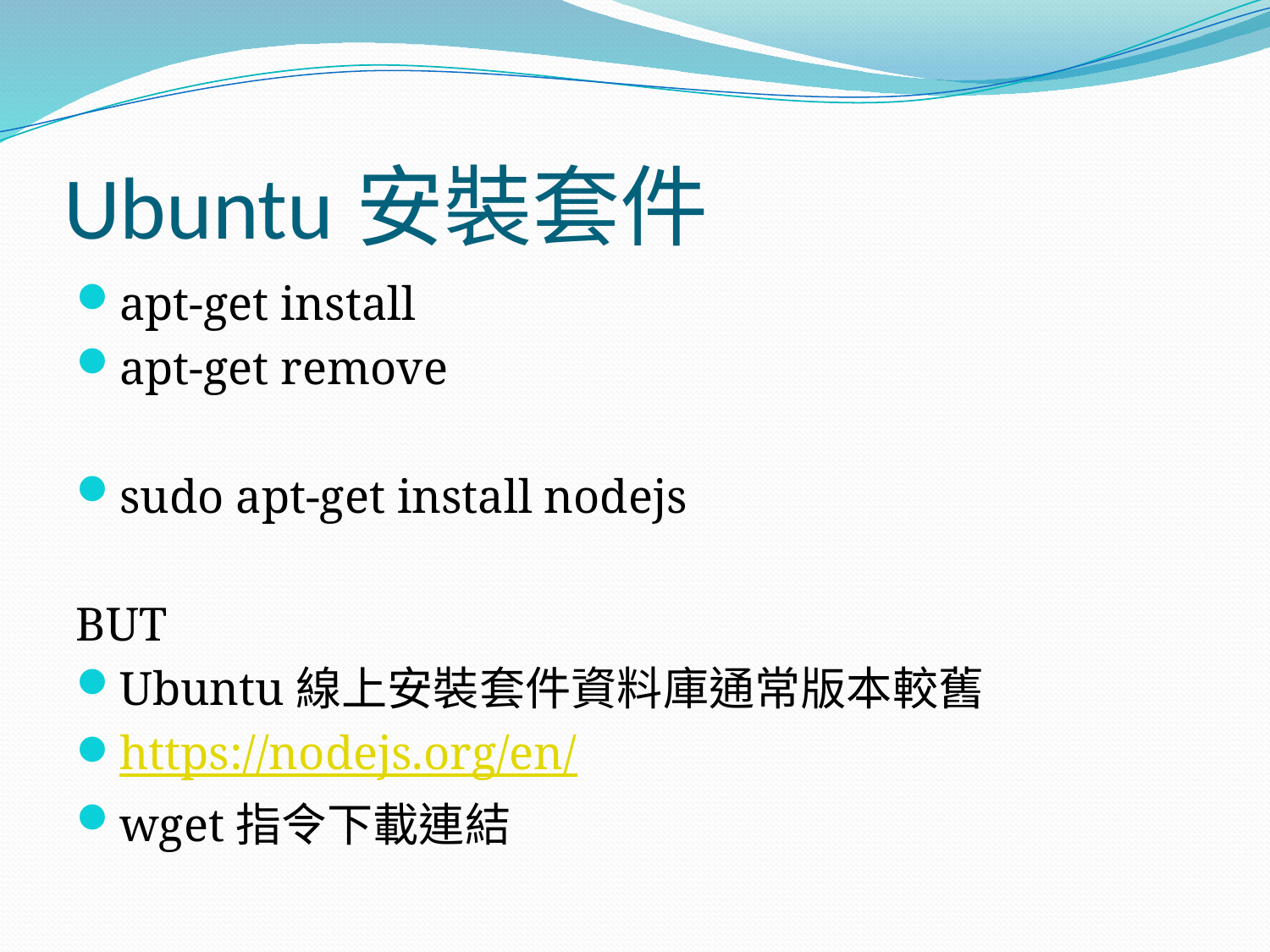

# Ubuntu安裝套件
apt-get install
apt-get remove

sudo apt-get install nodejs

BUT
Ubuntu線上安裝套件資料庫通常版本較舊
https://nodejs.org/en/
wget指令下載連結